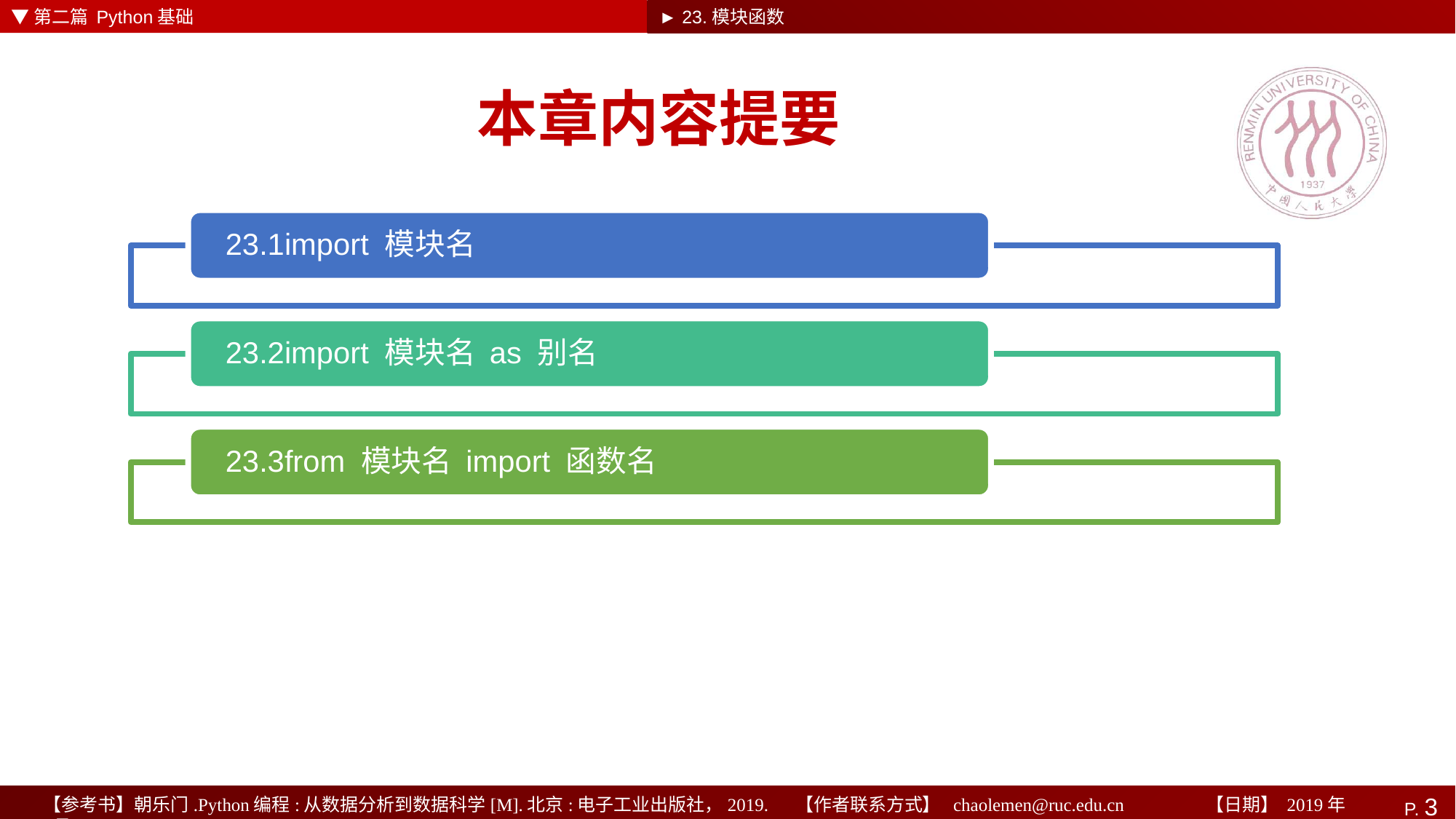

▼第二篇 Python基础
► 23.模块函数
# 本章内容提要
23.1import 模块名
23.2import 模块名 as 别名
23.3from 模块名 import 函数名